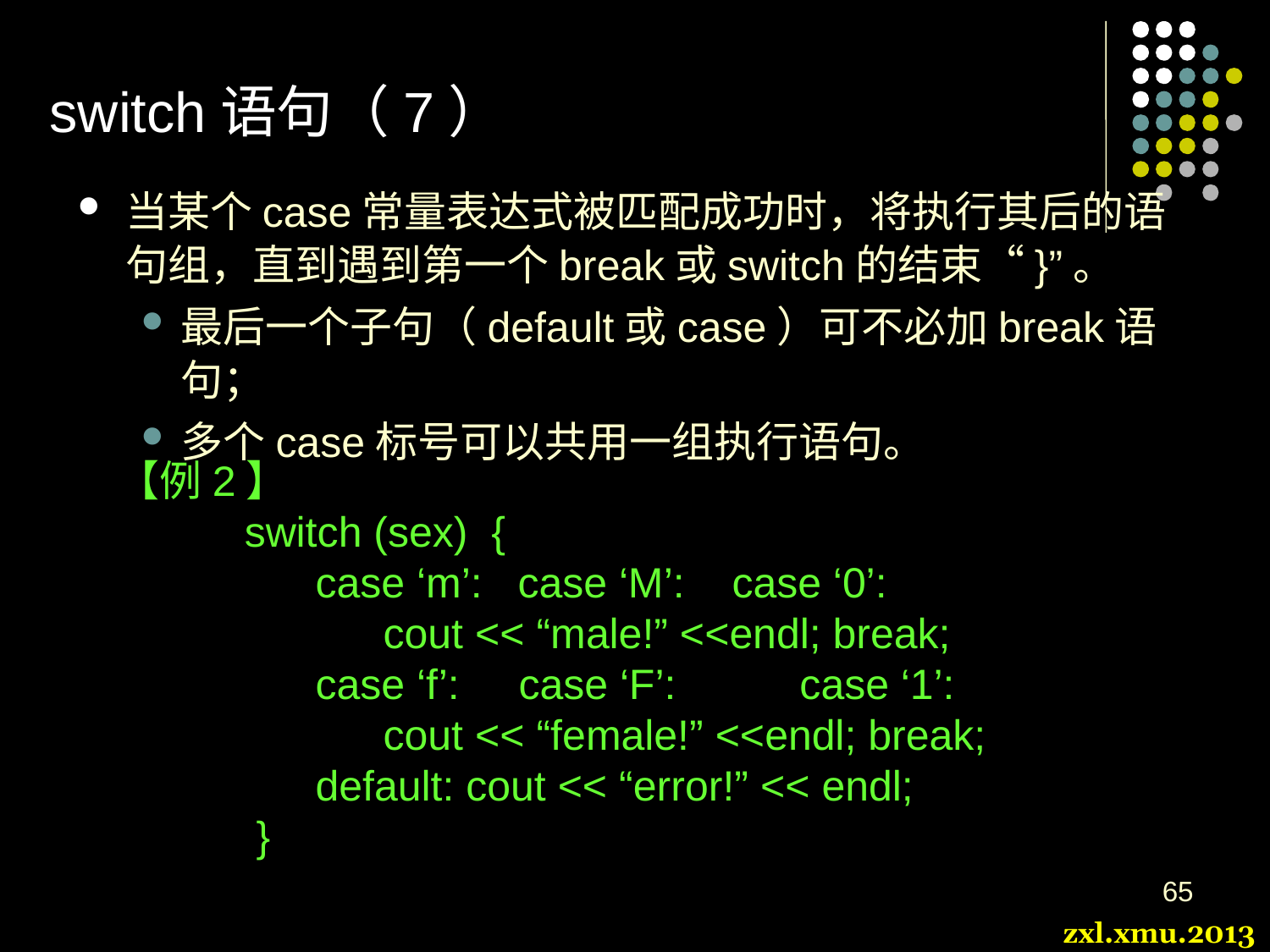

# switch语句（7）
当某个case常量表达式被匹配成功时，将执行其后的语句组，直到遇到第一个break或switch的结束“}”。
最后一个子句（default或case）可不必加break语句；
多个case标号可以共用一组执行语句。

【例2】
	switch (sex)  {
	      case ‘m’:   case ‘M’:    case ‘0’:
	 	 cout << “male!” <<endl; break;
	      case ‘f’:     case ‘F’:	    case ‘1’:
	  	 cout << “female!” <<endl; break;
	      default: cout << “error!” << endl;
	 }
65